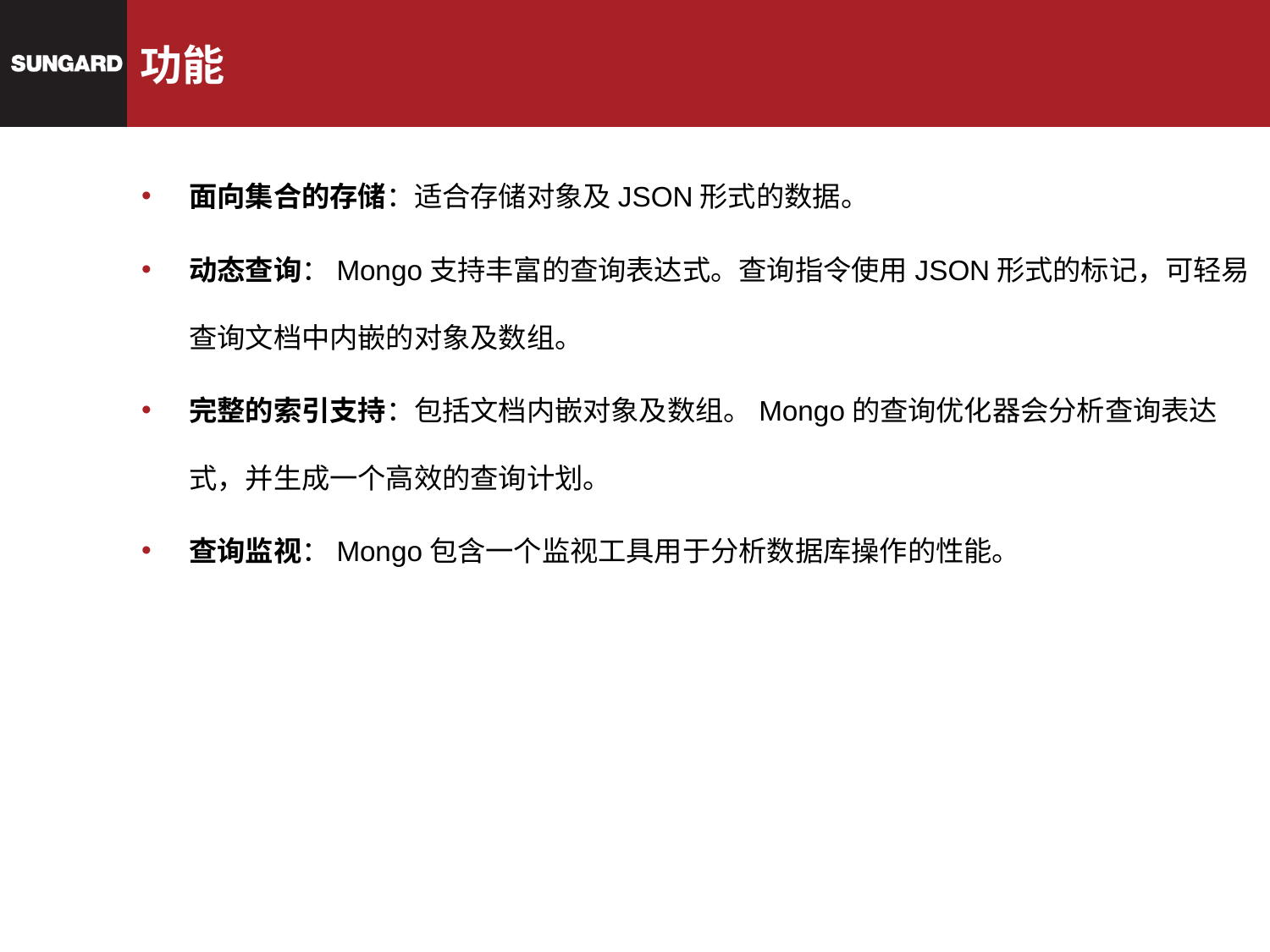

# 功能
面向集合的存储：适合存储对象及JSON形式的数据。
动态查询：Mongo支持丰富的查询表达式。查询指令使用JSON形式的标记，可轻易查询文档中内嵌的对象及数组。
完整的索引支持：包括文档内嵌对象及数组。Mongo的查询优化器会分析查询表达式，并生成一个高效的查询计划。
查询监视：Mongo包含一个监视工具用于分析数据库操作的性能。